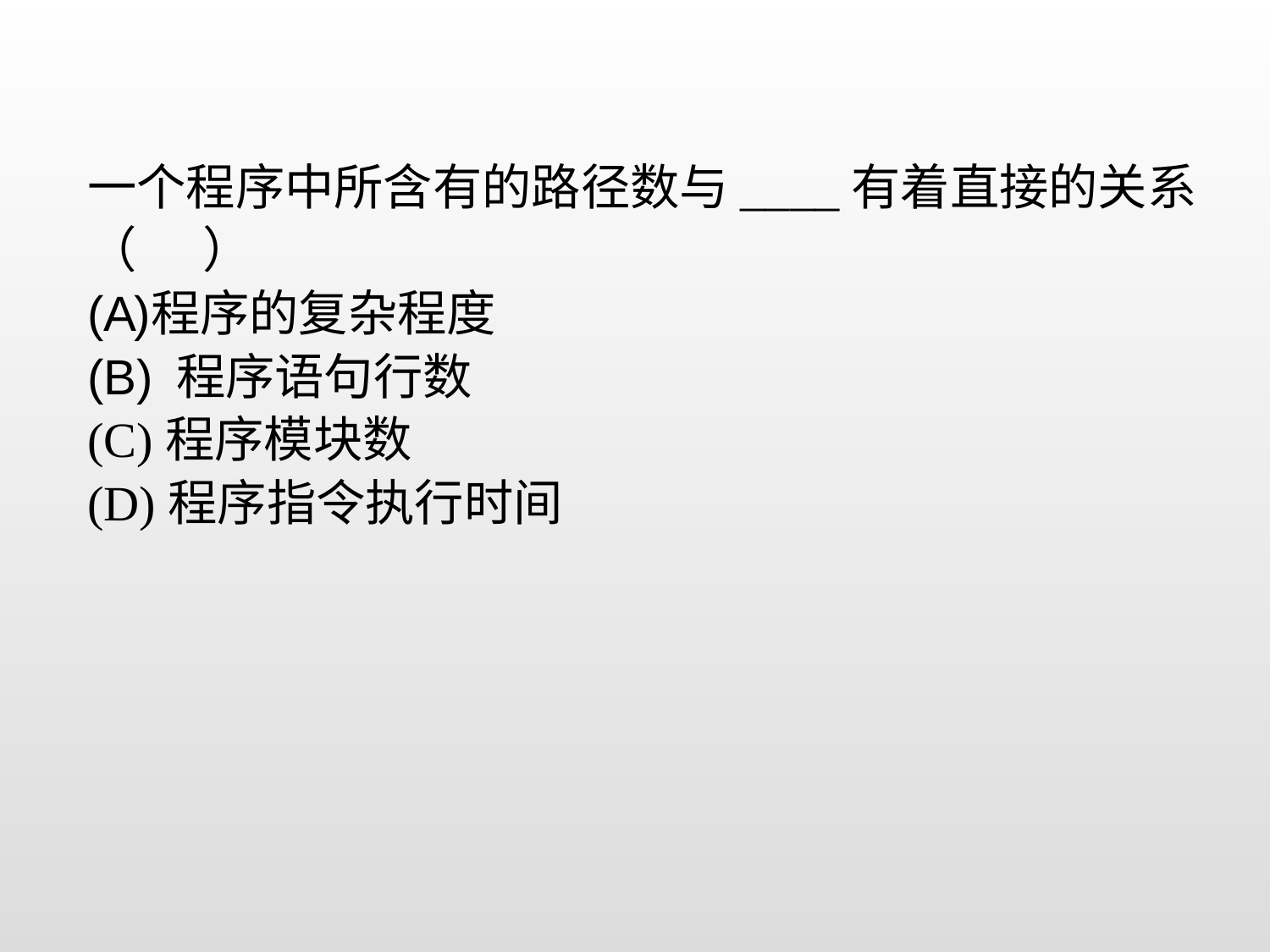

一个程序中所含有的路径数与____有着直接的关系
（      ）
程序的复杂程度
 程序语句行数
(C)程序模块数
(D)程序指令执行时间